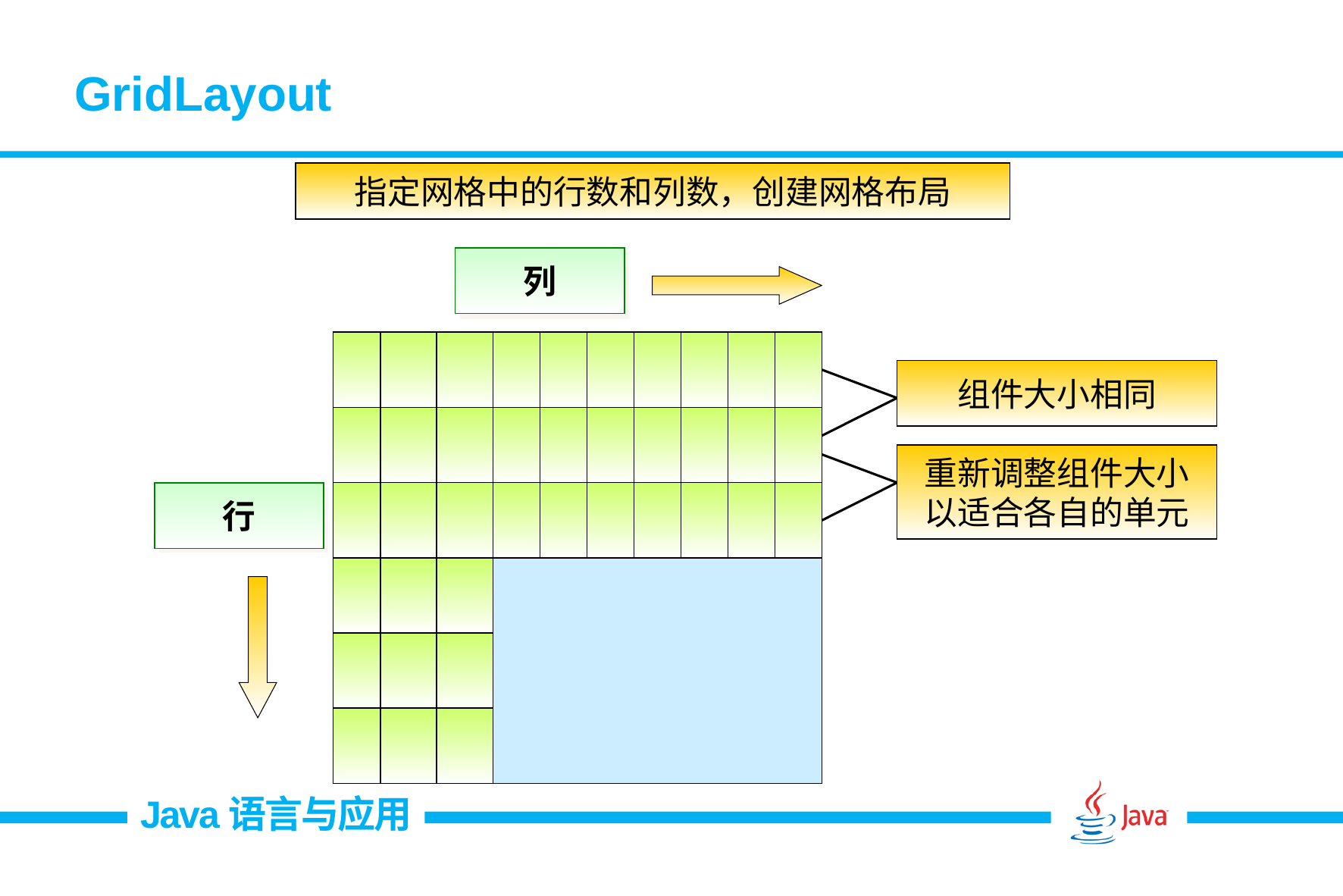

# GridLayout
指定网格中的行数和列数，创建网格布局

列

组件大小相同

重新调整组件大小
以适合各自的单元

行